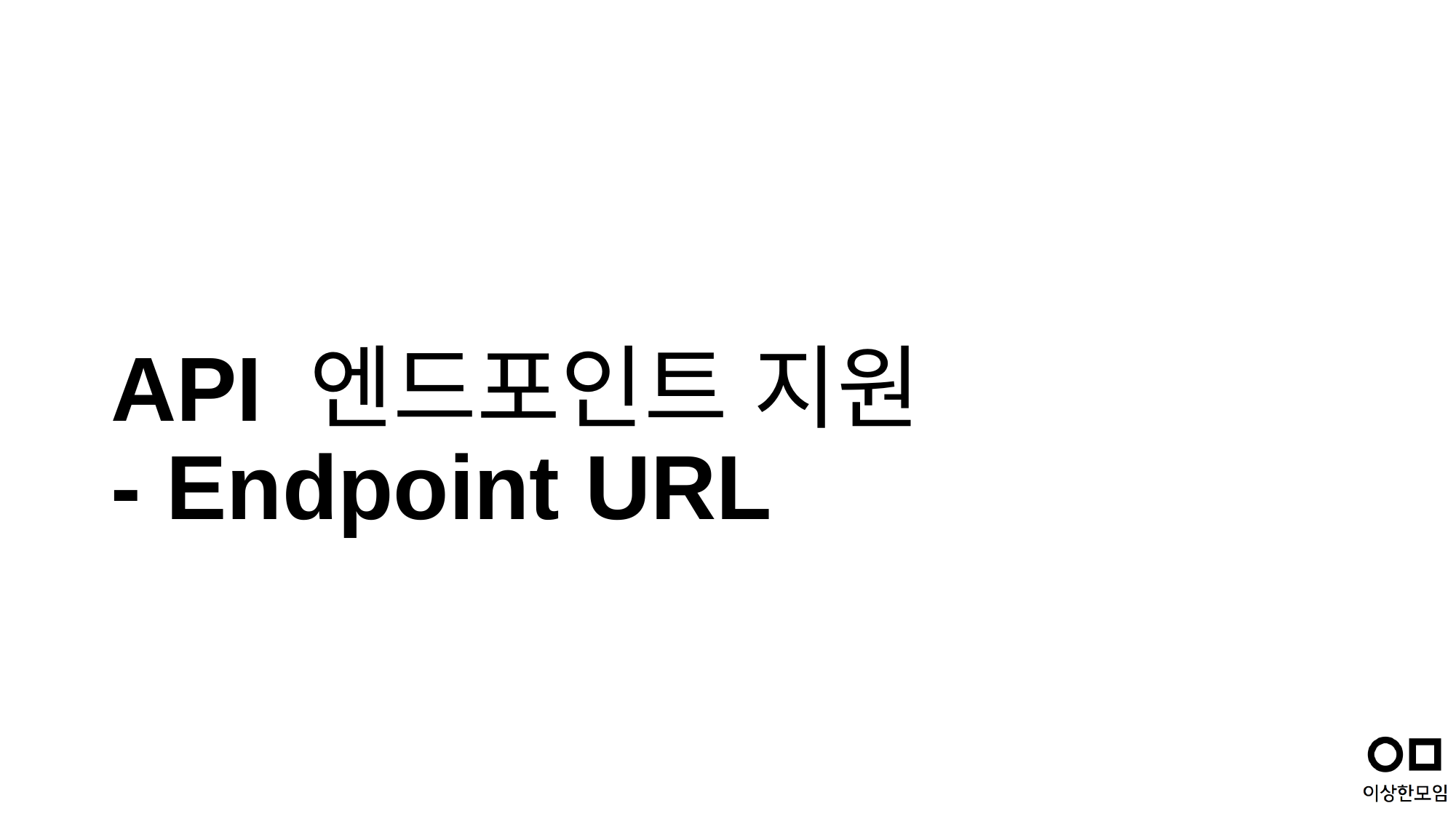

# API 엔드포인트 지원 - Endpoint URL